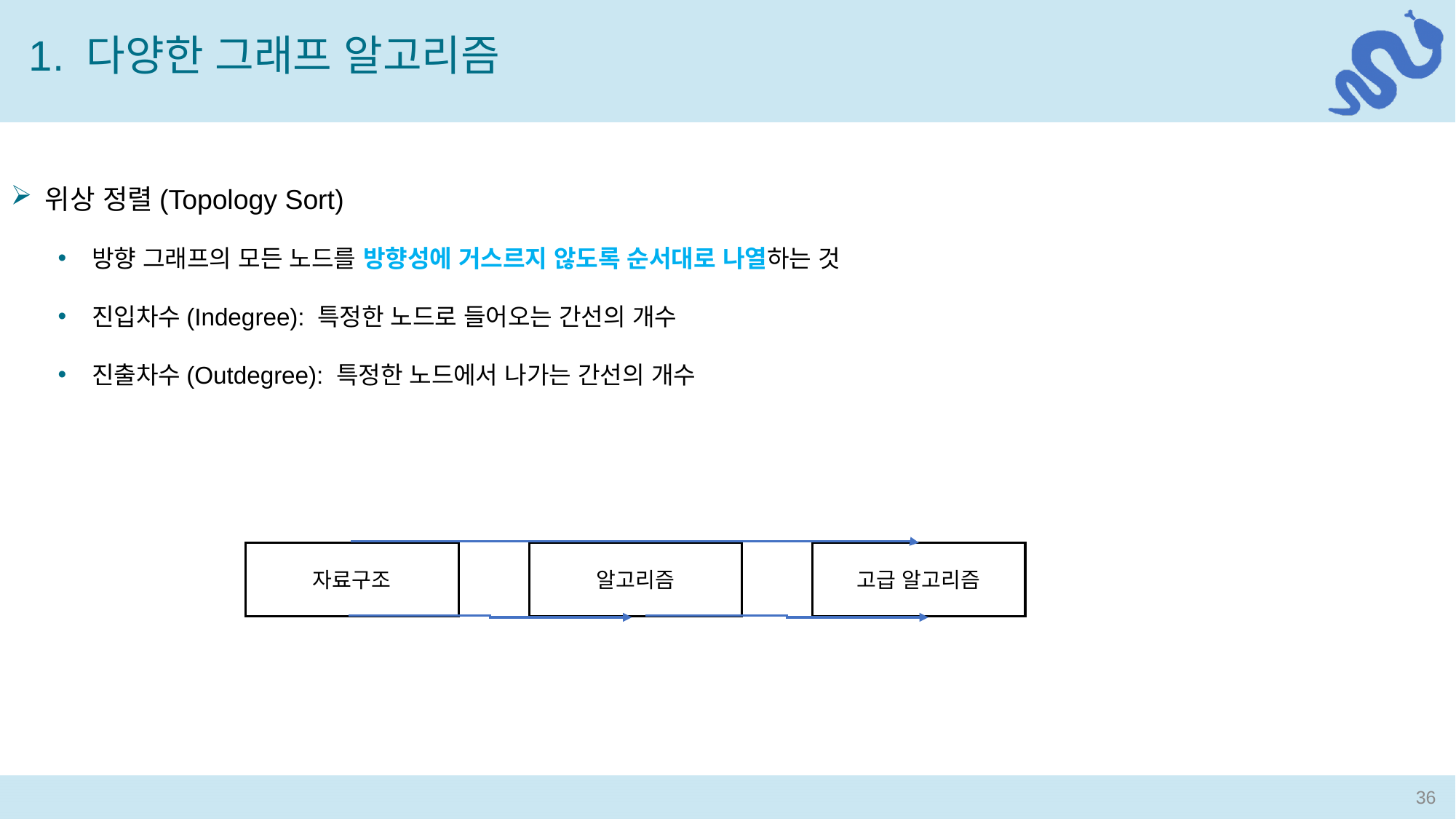

1. 다양한 그래프 알고리즘
위상 정렬(Topology Sort)
방향 그래프의 모든 노드를 방향성에 거스르지 않도록 순서대로 나열하는 것
진입차수(Indegree): 특정한 노드로 들어오는 간선의 개수
진출차수(Outdegree): 특정한 노드에서 나가는 간선의 개수
자료구조
알고리즘
고급 알고리즘
36